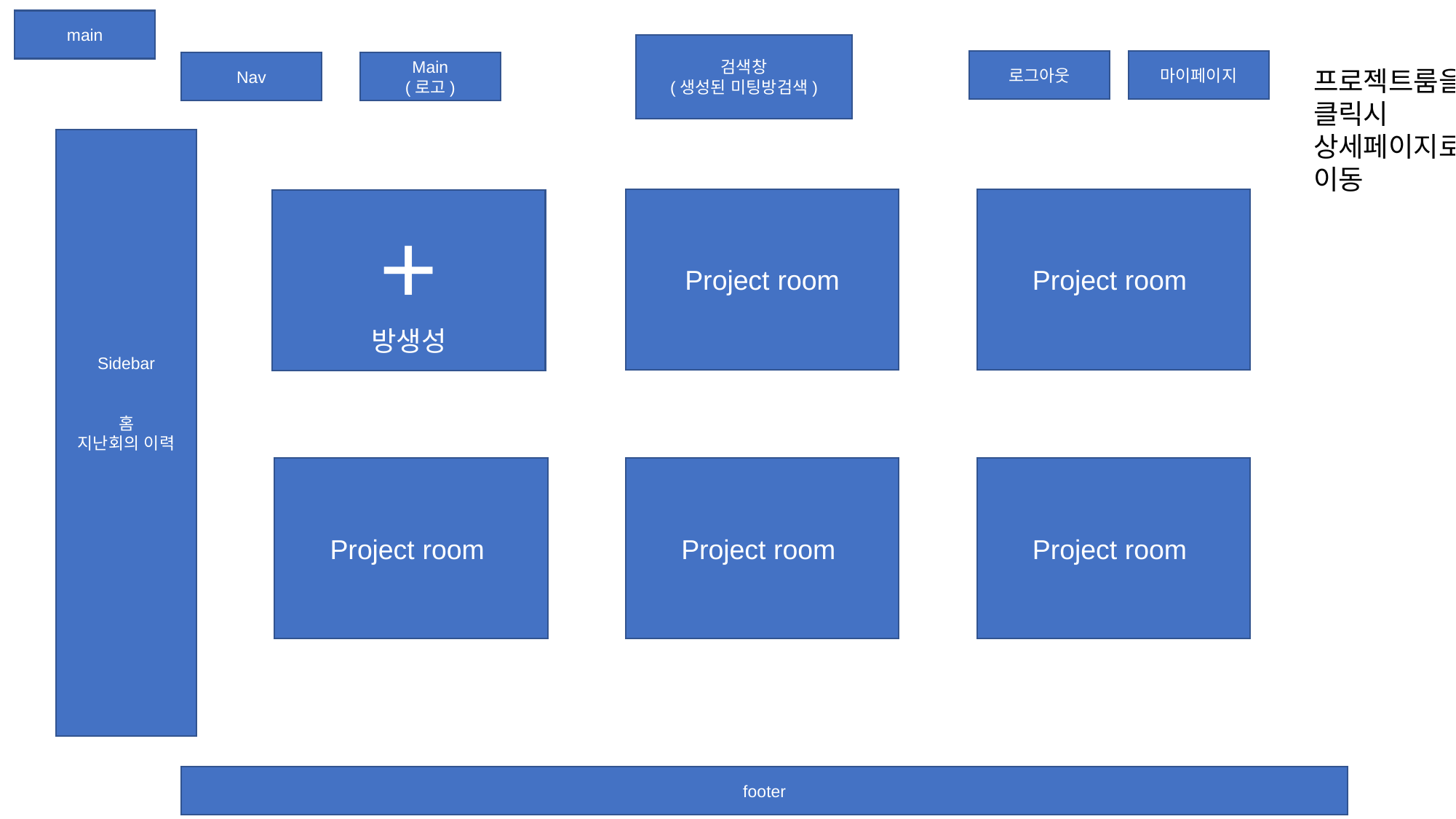

main
검색창
(생성된 미팅방검색)
로그아웃
마이페이지
Nav
Main
(로고)
프로젝트룸을 클릭시 상세페이지로 이동
Sidebar

홈
지난회의 이력

Project room
Project room
+
방생성
Project room
Project room
Project room
footer